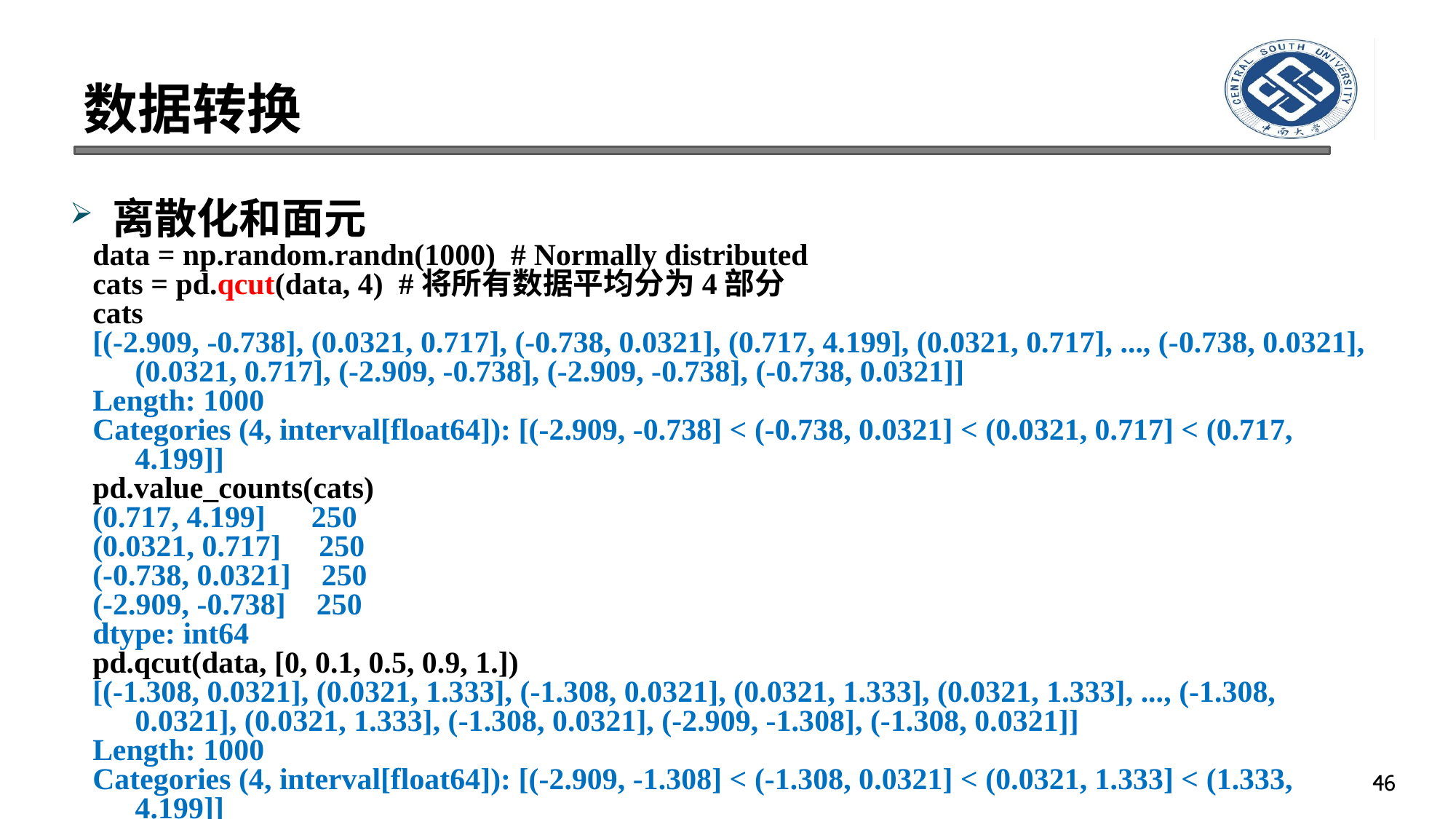

# 数据转换
离散化和面元
data = np.random.randn(1000)  # Normally distributed
cats = pd.qcut(data, 4)  #将所有数据平均分为4部分
cats
[(-2.909, -0.738], (0.0321, 0.717], (-0.738, 0.0321], (0.717, 4.199], (0.0321, 0.717], ..., (-0.738, 0.0321], (0.0321, 0.717], (-2.909, -0.738], (-2.909, -0.738], (-0.738, 0.0321]]
Length: 1000
Categories (4, interval[float64]): [(-2.909, -0.738] < (-0.738, 0.0321] < (0.0321, 0.717] < (0.717, 4.199]]
pd.value_counts(cats)
(0.717, 4.199]      250
(0.0321, 0.717]     250
(-0.738, 0.0321]    250
(-2.909, -0.738]    250
dtype: int64
pd.qcut(data, [0, 0.1, 0.5, 0.9, 1.])
[(-1.308, 0.0321], (0.0321, 1.333], (-1.308, 0.0321], (0.0321, 1.333], (0.0321, 1.333], ..., (-1.308, 0.0321], (0.0321, 1.333], (-1.308, 0.0321], (-2.909, -1.308], (-1.308, 0.0321]]
Length: 1000
Categories (4, interval[float64]): [(-2.909, -1.308] < (-1.308, 0.0321] < (0.0321, 1.333] < (1.333, 4.199]]
46